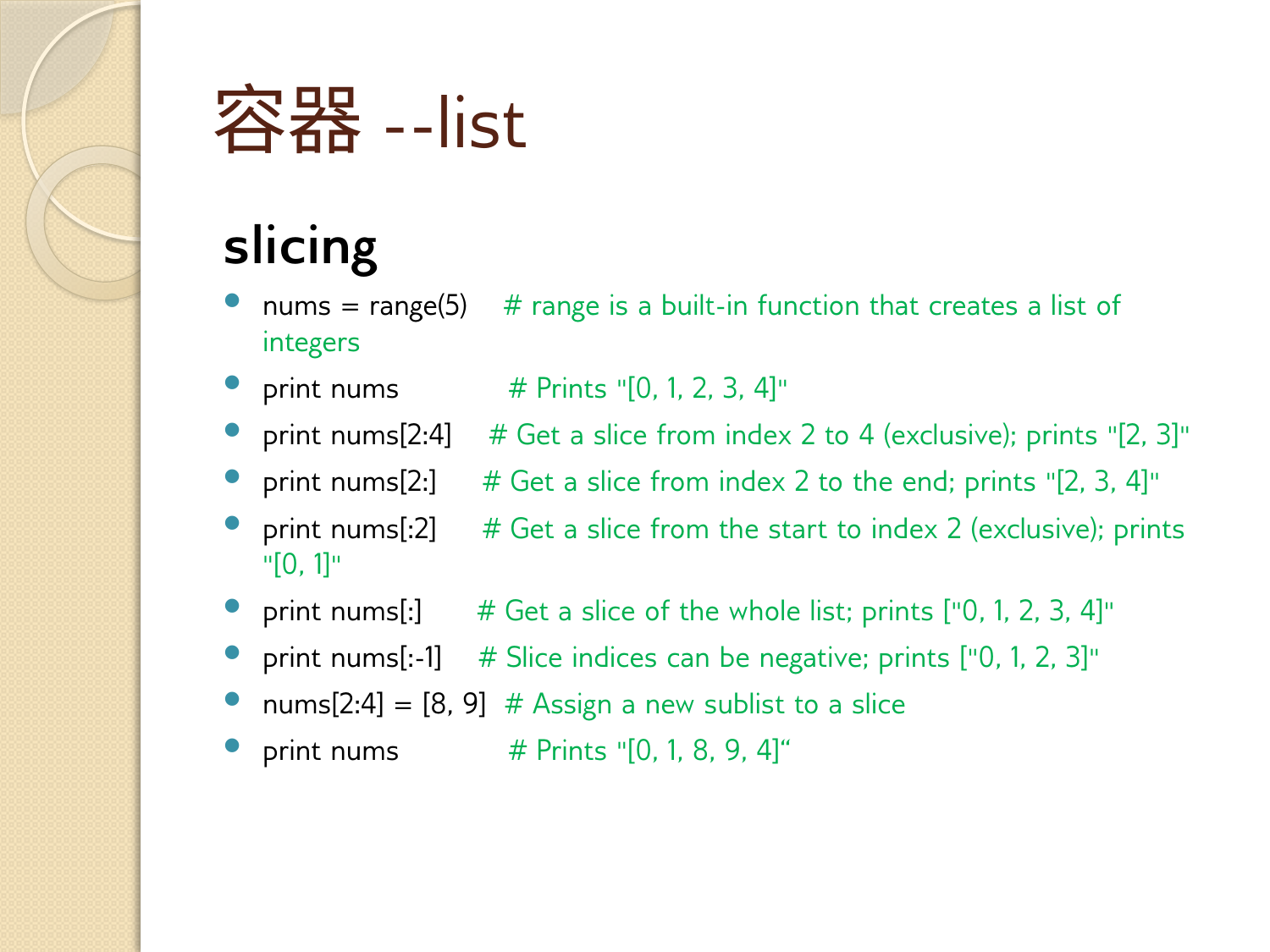

# 容器--list
slicing
nums = range(5)    # range is a built-in function that creates a list of integers
print nums            # Prints "[0, 1, 2, 3, 4]"
print nums[2:4]    # Get a slice from index 2 to 4 (exclusive); prints "[2, 3]"
print nums[2:]     # Get a slice from index 2 to the end; prints "[2, 3, 4]"
print nums[:2]     # Get a slice from the start to index 2 (exclusive); prints "[0, 1]"
print nums[:]      # Get a slice of the whole list; prints ["0, 1, 2, 3, 4]"
print nums[:-1]    # Slice indices can be negative; prints ["0, 1, 2, 3]"
nums[2:4] = [8, 9]  # Assign a new sublist to a slice
print nums            # Prints "[0, 1, 8, 9, 4]“